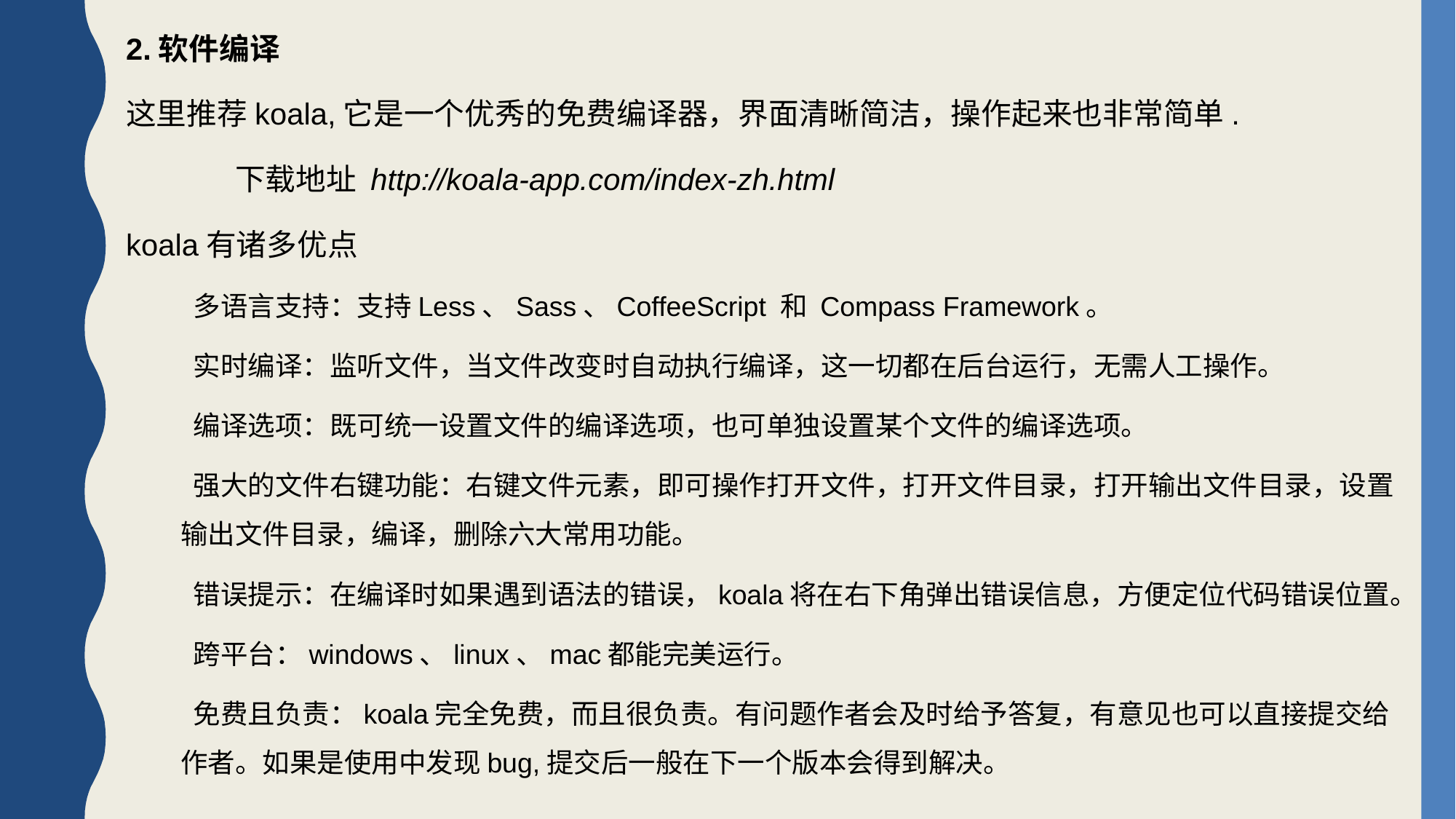

2.软件编译
这里推荐koala,它是一个优秀的免费编译器，界面清晰简洁，操作起来也非常简单.
	下载地址 http://koala-app.com/index-zh.html
koala有诸多优点
 多语言支持：支持Less、Sass、CoffeeScript 和 Compass Framework。
 实时编译：监听文件，当文件改变时自动执行编译，这一切都在后台运行，无需人工操作。
 编译选项：既可统一设置文件的编译选项，也可单独设置某个文件的编译选项。
 强大的文件右键功能：右键文件元素，即可操作打开文件，打开文件目录，打开输出文件目录，设置输出文件目录，编译，删除六大常用功能。
 错误提示：在编译时如果遇到语法的错误，koala将在右下角弹出错误信息，方便定位代码错误位置。
 跨平台：windows、linux、mac都能完美运行。
 免费且负责：koala完全免费，而且很负责。有问题作者会及时给予答复，有意见也可以直接提交给作者。如果是使用中发现bug,提交后一般在下一个版本会得到解决。